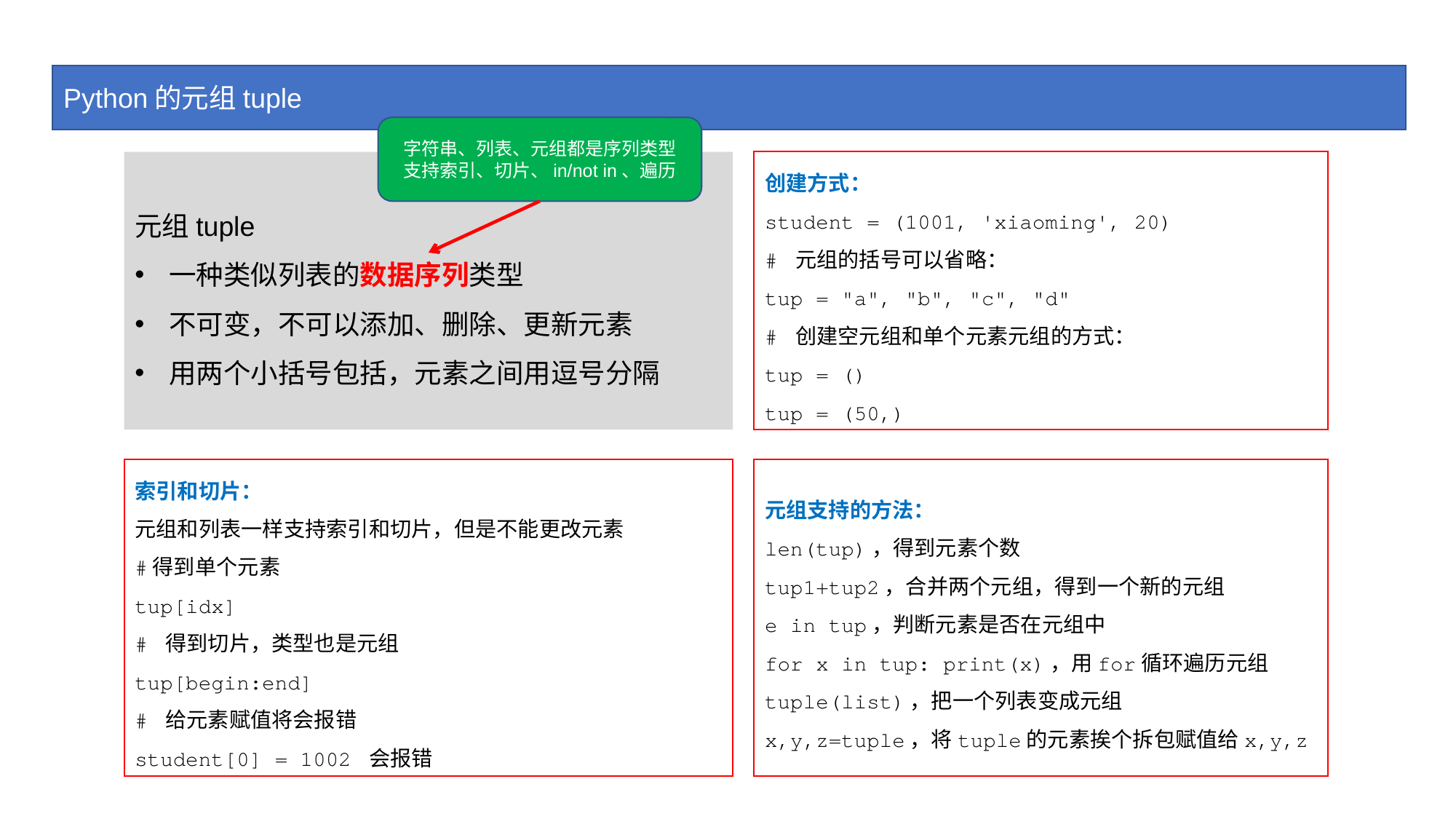

Python的元组tuple
字符串、列表、元组都是序列类型
支持索引、切片、in/not in、遍历
元组tuple
一种类似列表的数据序列类型
不可变，不可以添加、删除、更新元素
用两个小括号包括，元素之间用逗号分隔
创建方式：
student = (1001, 'xiaoming', 20)
# 元组的括号可以省略：
tup = "a", "b", "c", "d"
# 创建空元组和单个元素元组的方式：
tup = ()
tup = (50,)
索引和切片：
元组和列表一样支持索引和切片，但是不能更改元素
#得到单个元素
tup[idx]
# 得到切片，类型也是元组
tup[begin:end]
# 给元素赋值将会报错
student[0] = 1002 会报错
元组支持的方法：
len(tup)，得到元素个数
tup1+tup2，合并两个元组，得到一个新的元组
e in tup，判断元素是否在元组中
for x in tup: print(x)，用for循环遍历元组
tuple(list)，把一个列表变成元组
x,y,z=tuple，将tuple的元素挨个拆包赋值给x,y,z